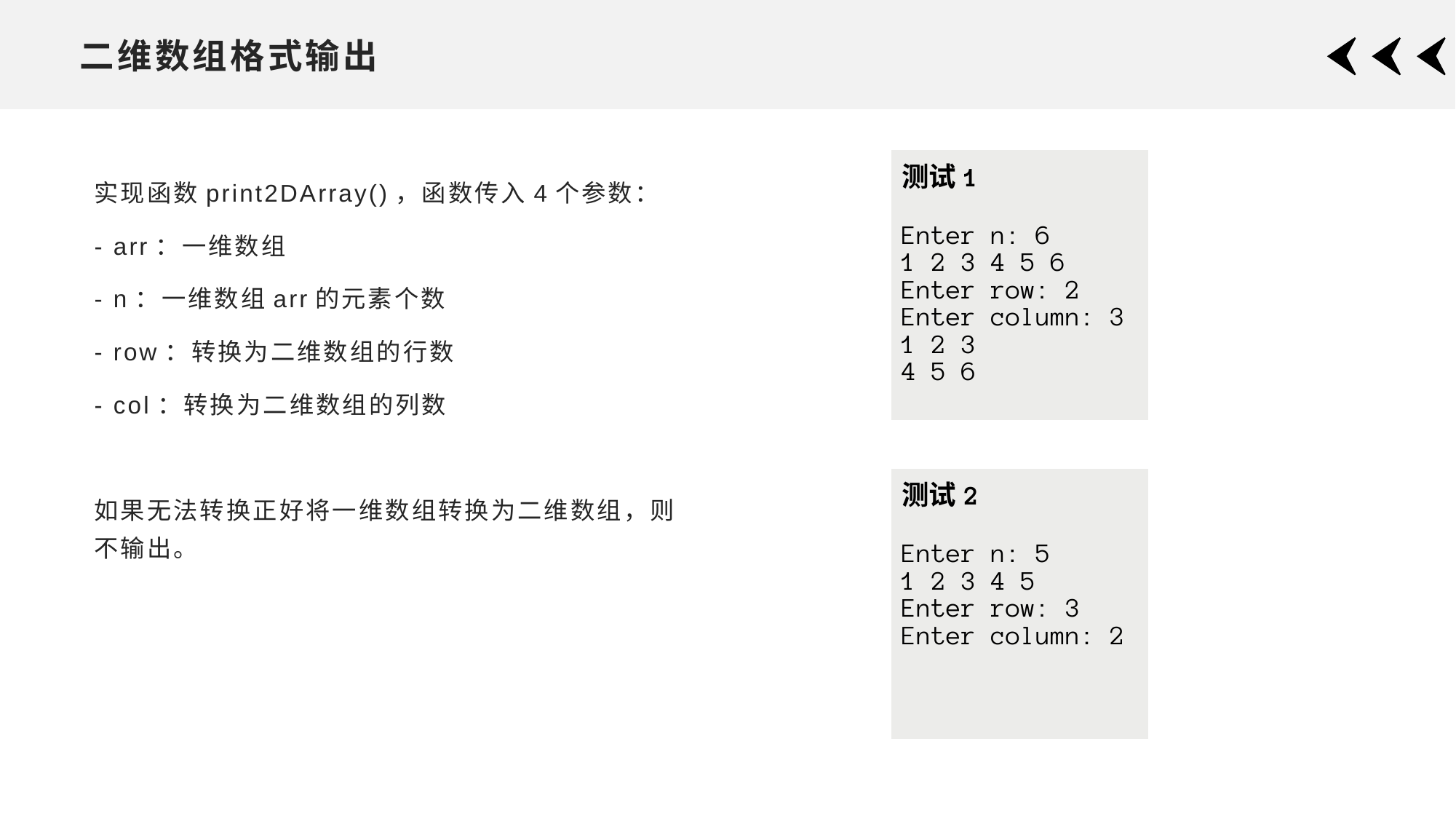

# 二维数组格式输出
| 测试1 Enter n: 6 1 2 3 4 5 6 Enter row: 2 Enter column: 3 1 2 3 4 5 6 |
| --- |
| 测试1 Enter n: 6 1 2 3 4 5 6 Enter row: 2 Enter column: 3 1 2 3 4 5 6 |
| --- |
实现函数print2DArray()，函数传入4个参数：
- arr：一维数组
- n：一维数组arr的元素个数
- row：转换为二维数组的行数
- col：转换为二维数组的列数

如果无法转换正好将一维数组转换为二维数组，则不输出。
| 测试2 Enter n: 5 1 2 3 4 5 Enter row: 3 Enter column: 2 |
| --- |